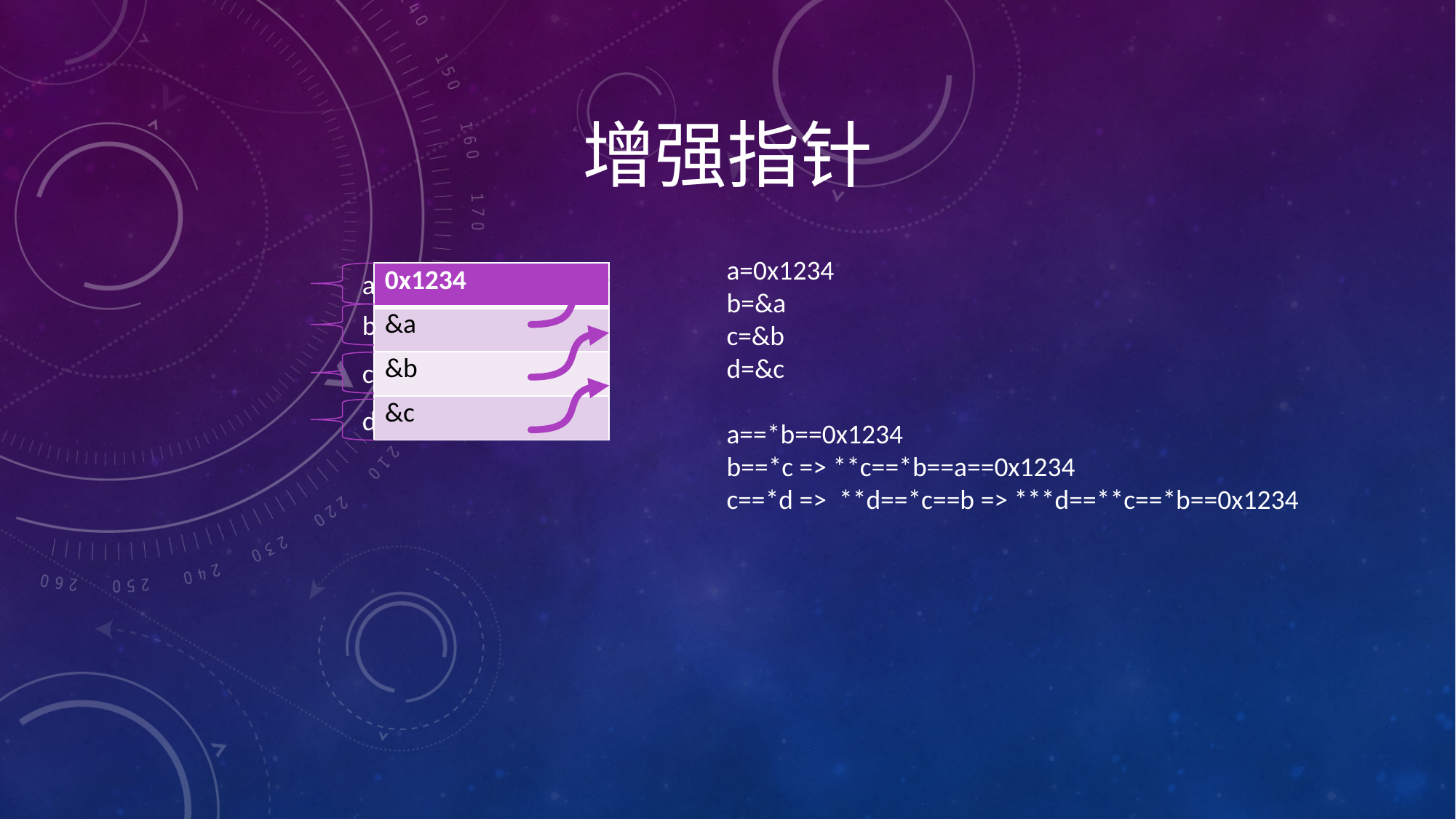

# 增强指针
a=0x1234
b=&a
c=&b
d=&c

a==*b==0x1234
b==*c => **c==*b==a==0x1234
c==*d =>  **d==*c==b => ***d==**c==*b==0x1234
a
| 0x1234 |
| --- |
| &a |
| &b |
| &c |
b
c
d